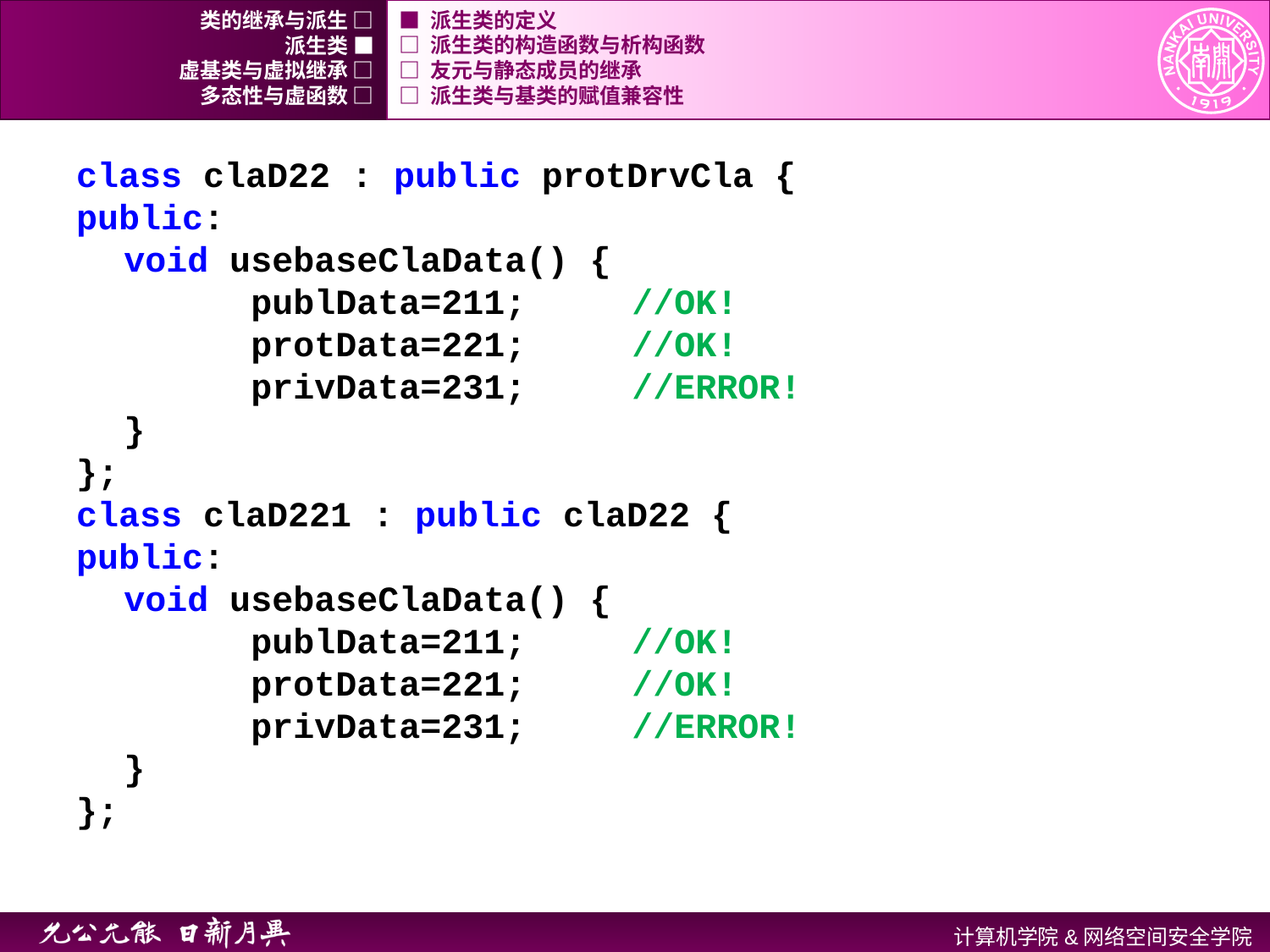

类的继承与派生 □
■ 派生类的定义
派生类 ■
□ 派生类的构造函数与析构函数
虚基类与虚拟继承 □
□ 友元与静态成员的继承
多态性与虚函数 □
□ 派生类与基类的赋值兼容性
class claD22 : public protDrvCla {
public:
	void usebaseClaData() {
		publData=211;    	//OK!
		protData=221;   	//OK!
		privData=231;   	//ERROR!
	}
};
class claD221 : public claD22 {
public:
	void usebaseClaData() {
		publData=211;    	//OK!
		protData=221;   	//OK!
		privData=231;   	//ERROR!
	}
};